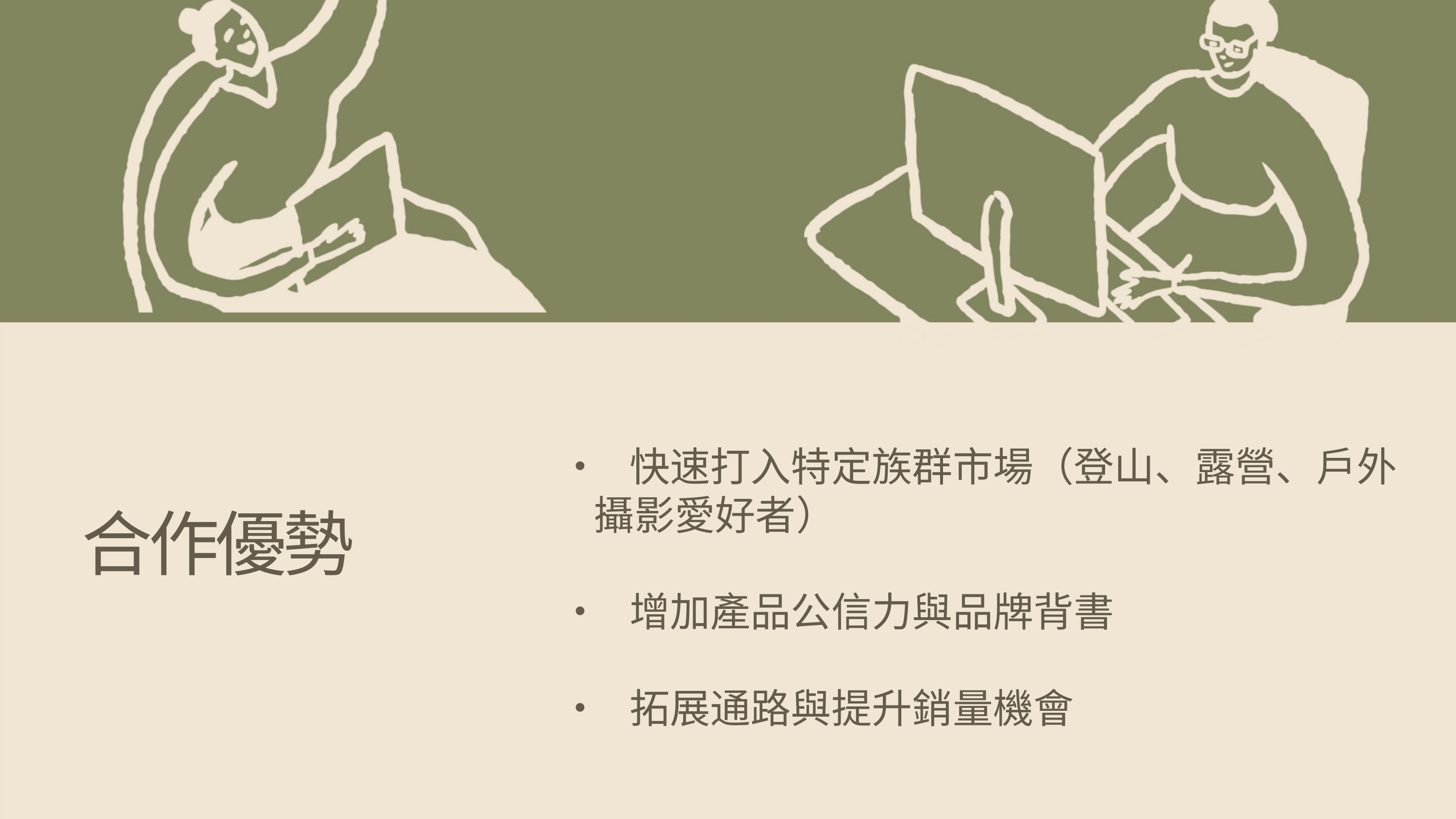

• 快速打入特定族群市場（登山、露營、戶外
攝影愛好者）
合作優勢
• 增加產品公信力與品牌背書
• 拓展通路與提升銷量機會